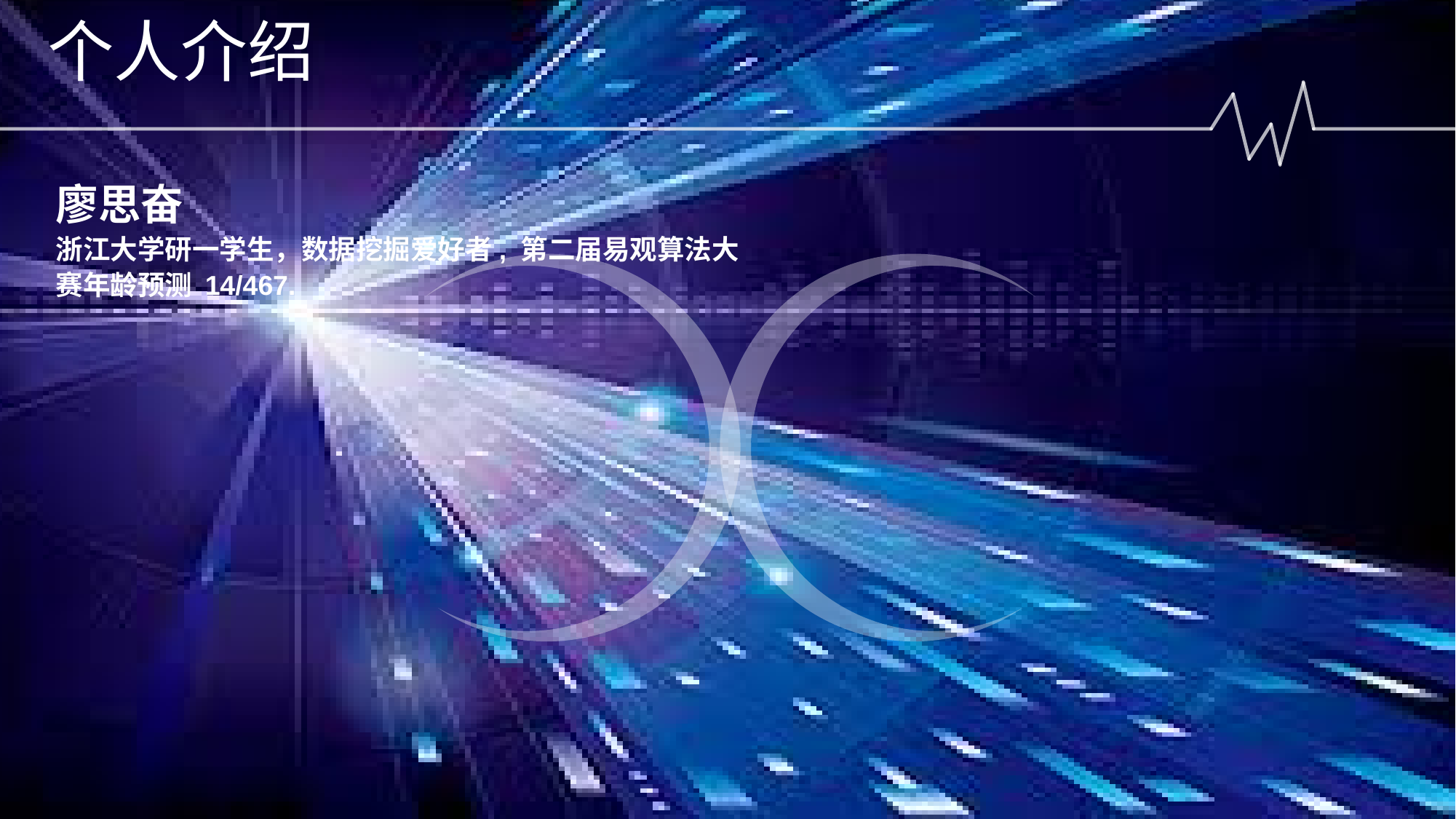

个人介绍
廖思奋
浙江大学研一学生，数据挖掘爱好者, 第二届易观算法大赛年龄预测 14/467.